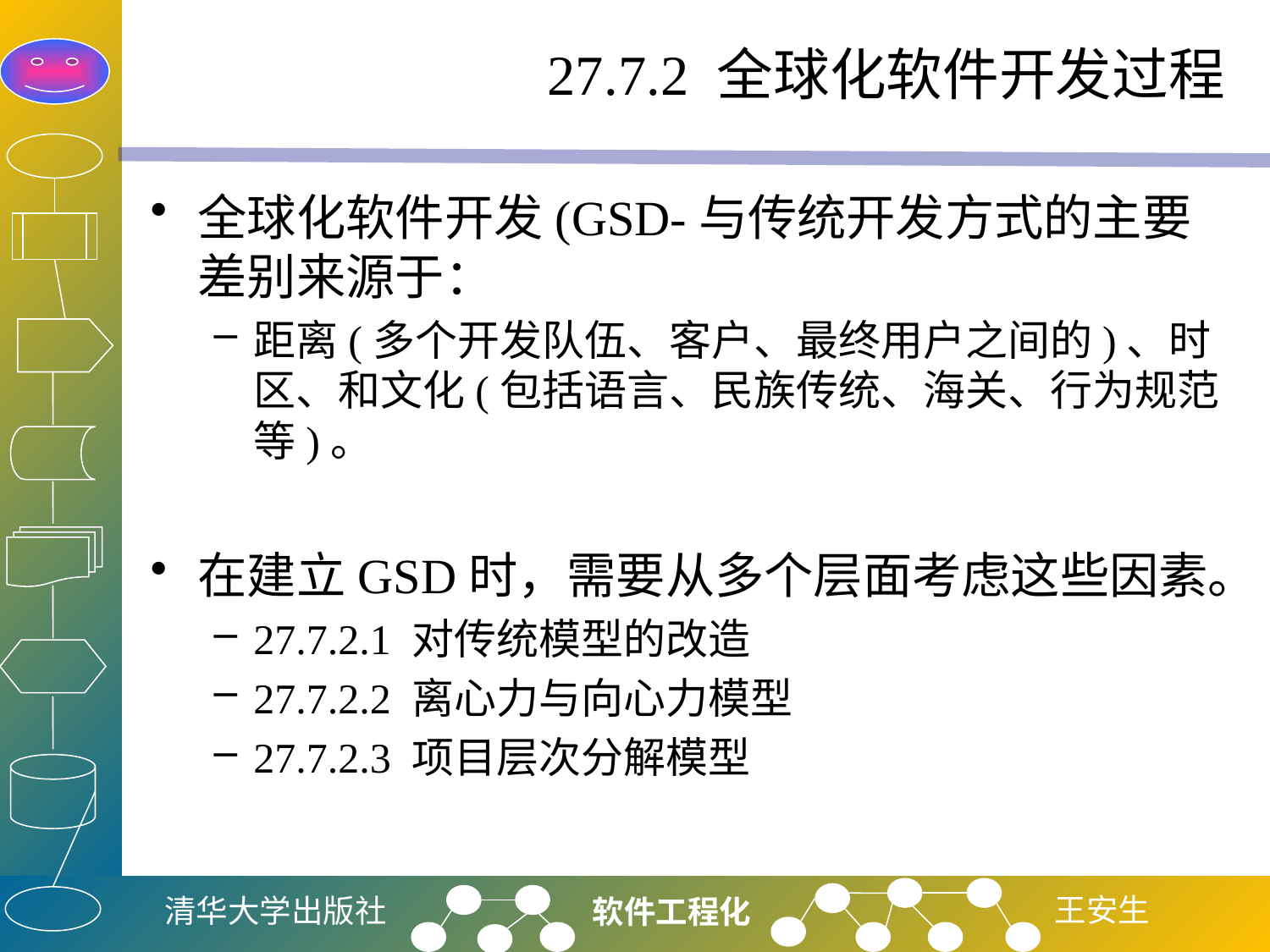

# 27.7.2 全球化软件开发过程
全球化软件开发(GSD-与传统开发方式的主要差别来源于：
距离(多个开发队伍、客户、最终用户之间的)、时区、和文化(包括语言、民族传统、海关、行为规范等)。

在建立GSD时，需要从多个层面考虑这些因素。
27.7.2.1 对传统模型的改造
27.7.2.2 离心力与向心力模型
27.7.2.3 项目层次分解模型